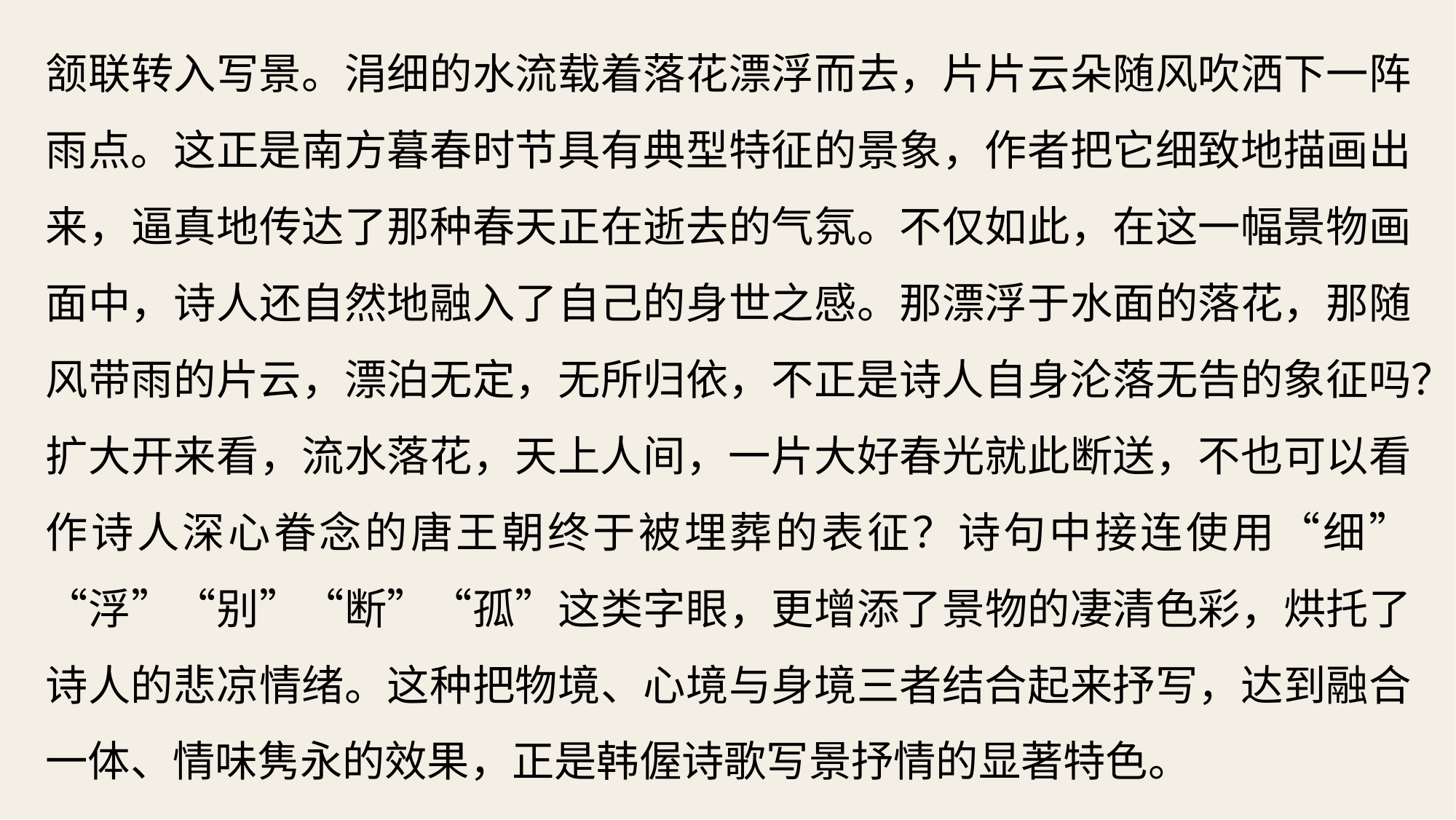

颔联转入写景。涓细的水流载着落花漂浮而去，片片云朵随风吹洒下一阵雨点。这正是南方暮春时节具有典型特征的景象，作者把它细致地描画出来，逼真地传达了那种春天正在逝去的气氛。不仅如此，在这一幅景物画面中，诗人还自然地融入了自己的身世之感。那漂浮于水面的落花，那随风带雨的片云，漂泊无定，无所归依，不正是诗人自身沦落无告的象征吗？扩大开来看，流水落花，天上人间，一片大好春光就此断送，不也可以看作诗人深心眷念的唐王朝终于被埋葬的表征？诗句中接连使用“细”“浮”“别”“断”“孤”这类字眼，更增添了景物的凄清色彩，烘托了诗人的悲凉情绪。这种把物境、心境与身境三者结合起来抒写，达到融合一体、情味隽永的效果，正是韩偓诗歌写景抒情的显著特色。